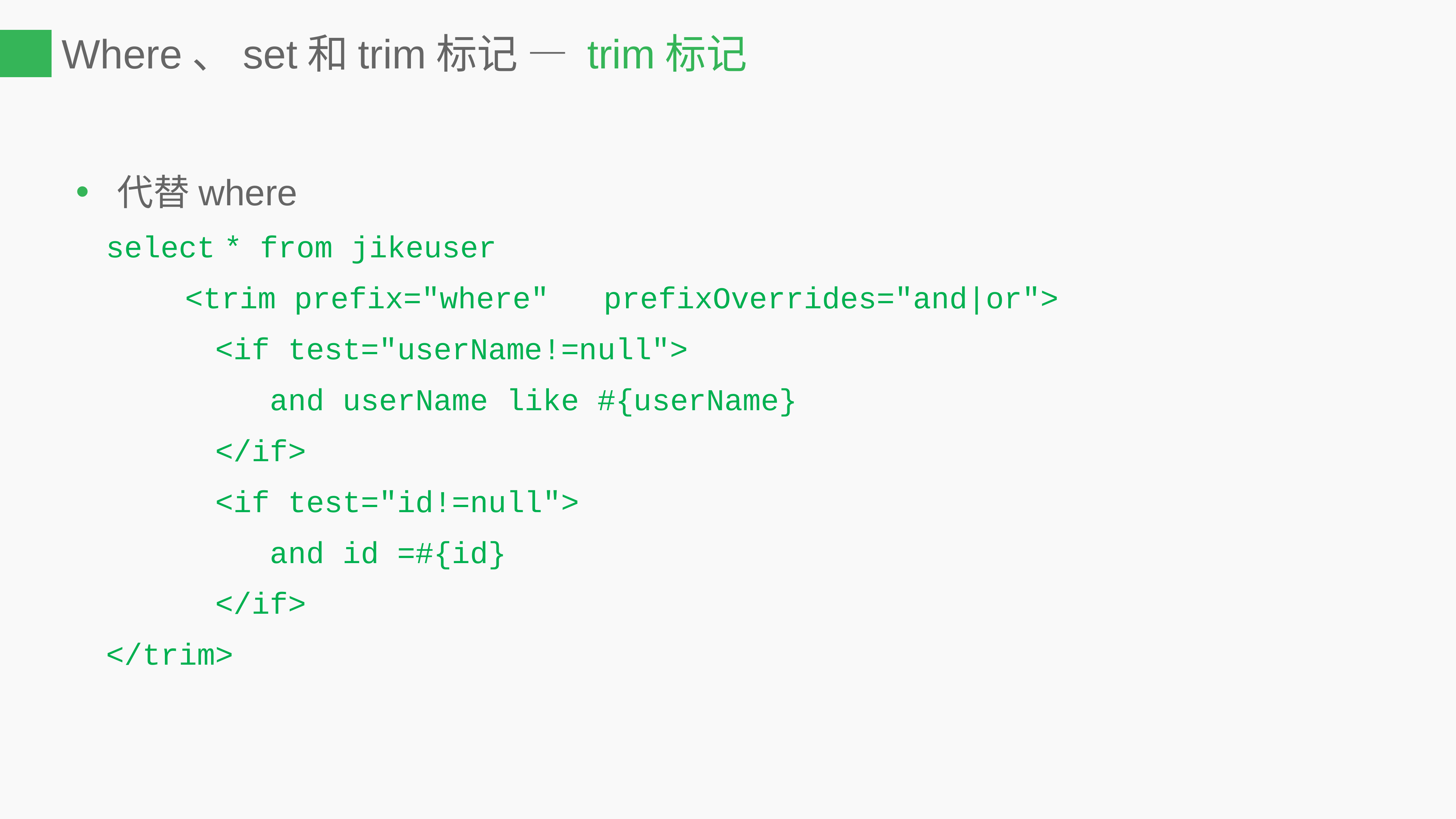

# Where、set和trim标记 — trim标记
代替where
	select * from jikeuser
      <trim prefix="where"   prefixOverrides="and|or">
			<if test="userName!=null">
				and userName like #{userName}
			</if>
			<if test="id!=null">
				and id =#{id}
			</if>
	</trim>